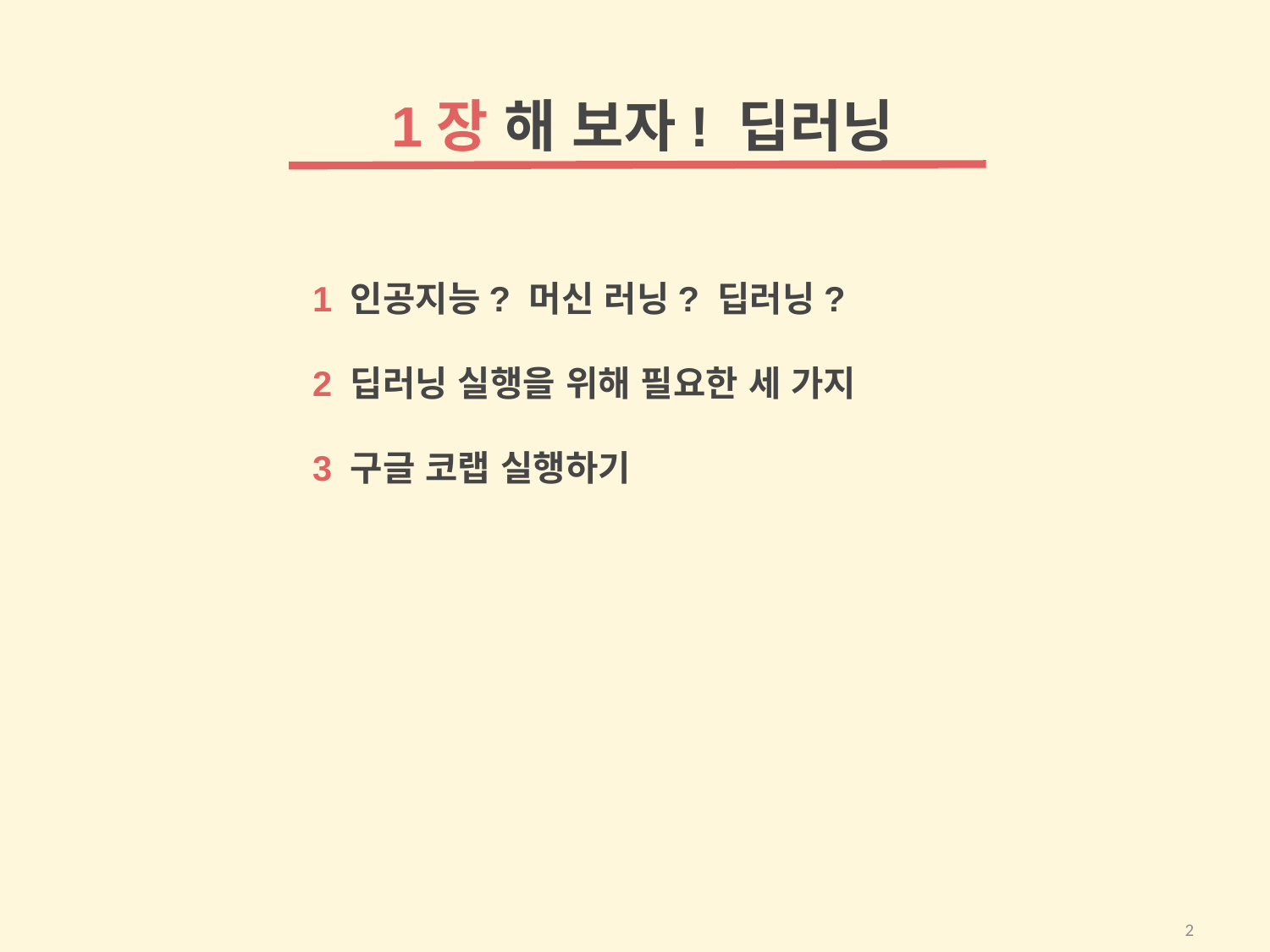

1장 해 보자! 딥러닝
1 인공지능? 머신 러닝? 딥러닝?
2 딥러닝 실행을 위해 필요한 세 가지
3 구글 코랩 실행하기
2